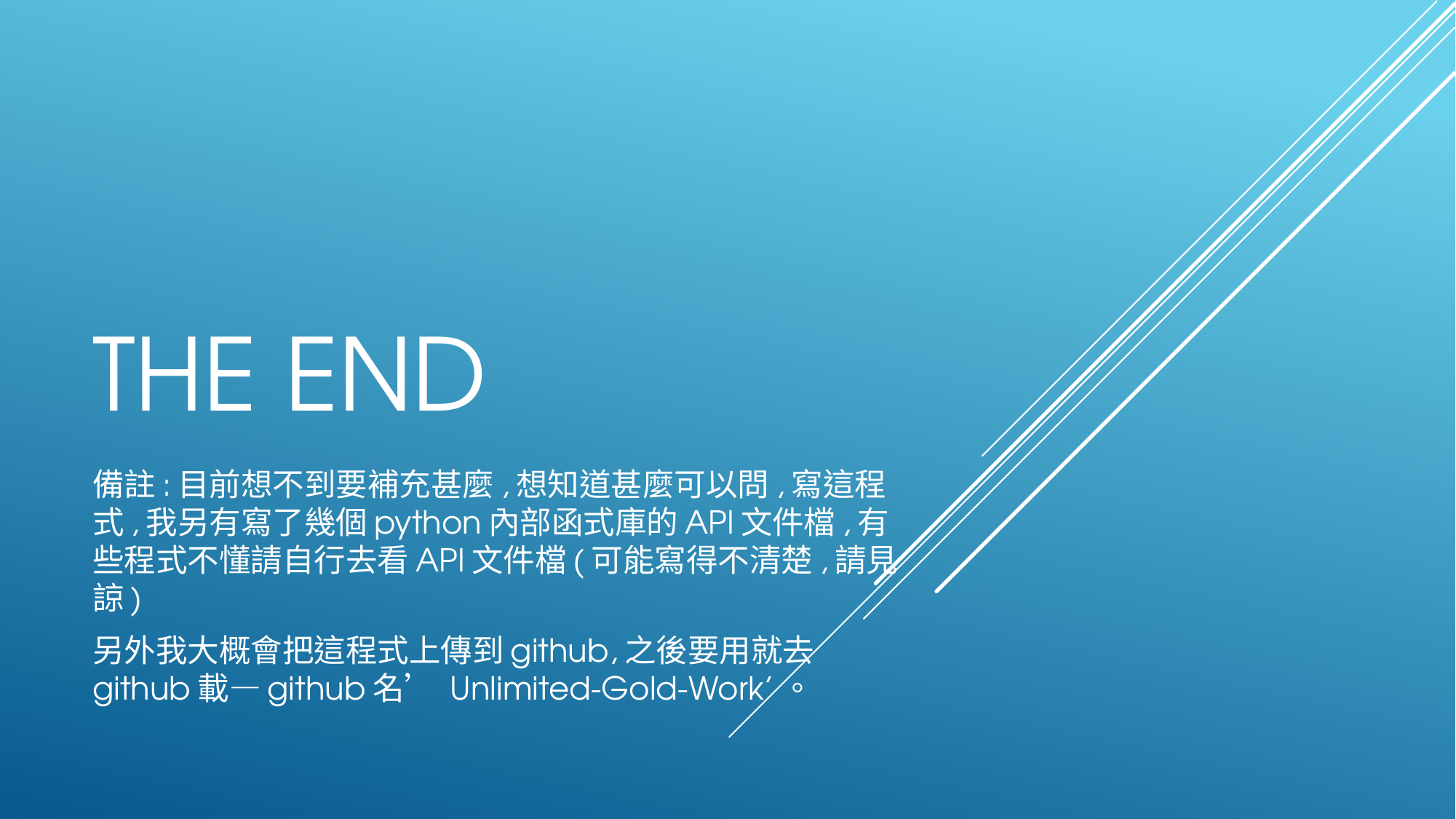

# THE END
備註:目前想不到要補充甚麼,想知道甚麼可以問,寫這程式,我另有寫了幾個python內部函式庫的API文件檔,有些程式不懂請自行去看API文件檔(可能寫得不清楚,請見諒)
另外我大概會把這程式上傳到github,之後要用就去github載—github名’ Unlimited-Gold-Work’。